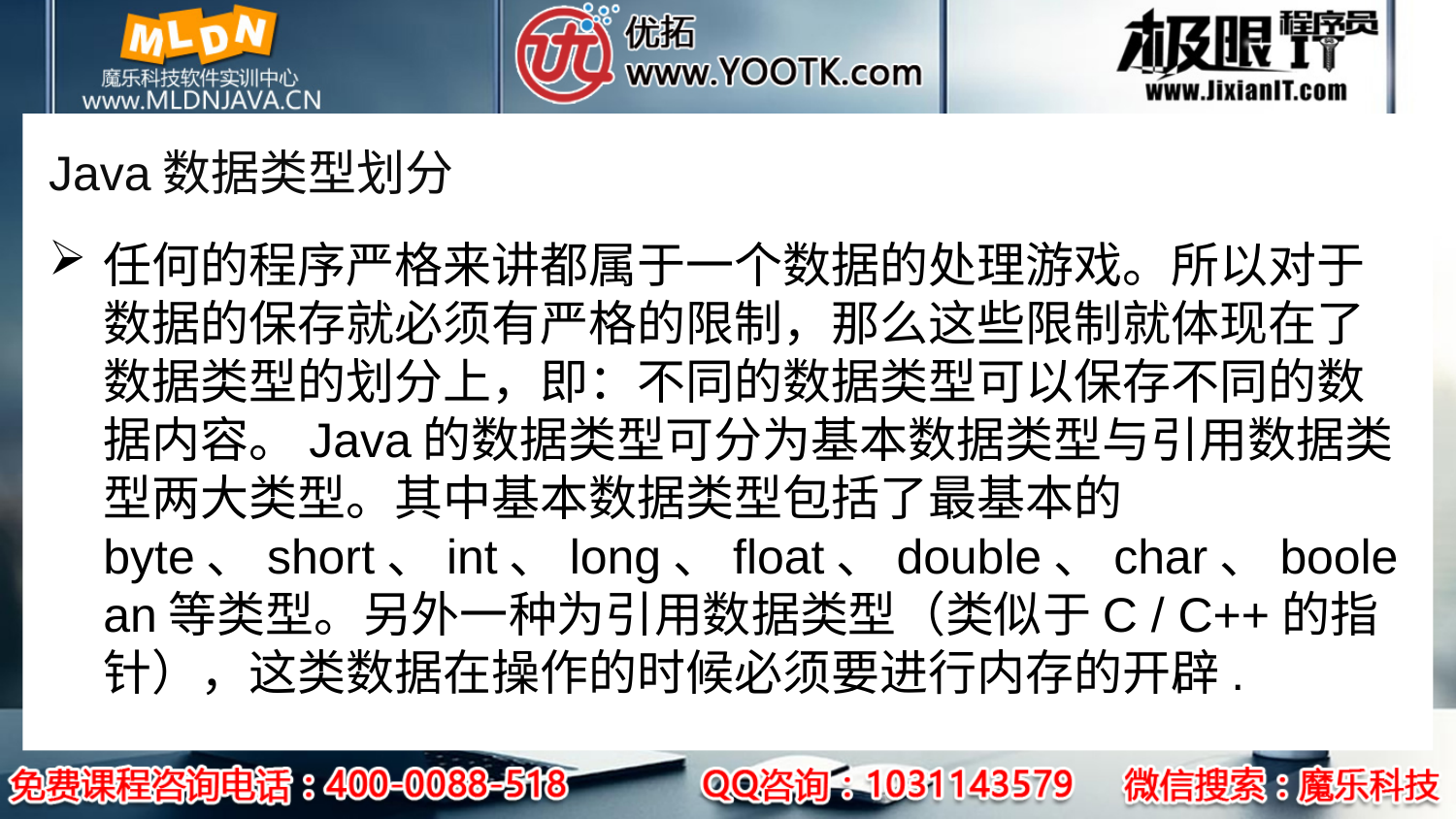

# Java数据类型划分
任何的程序严格来讲都属于一个数据的处理游戏。所以对于数据的保存就必须有严格的限制，那么这些限制就体现在了数据类型的划分上，即：不同的数据类型可以保存不同的数据内容。Java的数据类型可分为基本数据类型与引用数据类型两大类型。其中基本数据类型包括了最基本的byte、short、int、long、float、double、char、boolean等类型。另外一种为引用数据类型（类似于C / C++的指针），这类数据在操作的时候必须要进行内存的开辟.